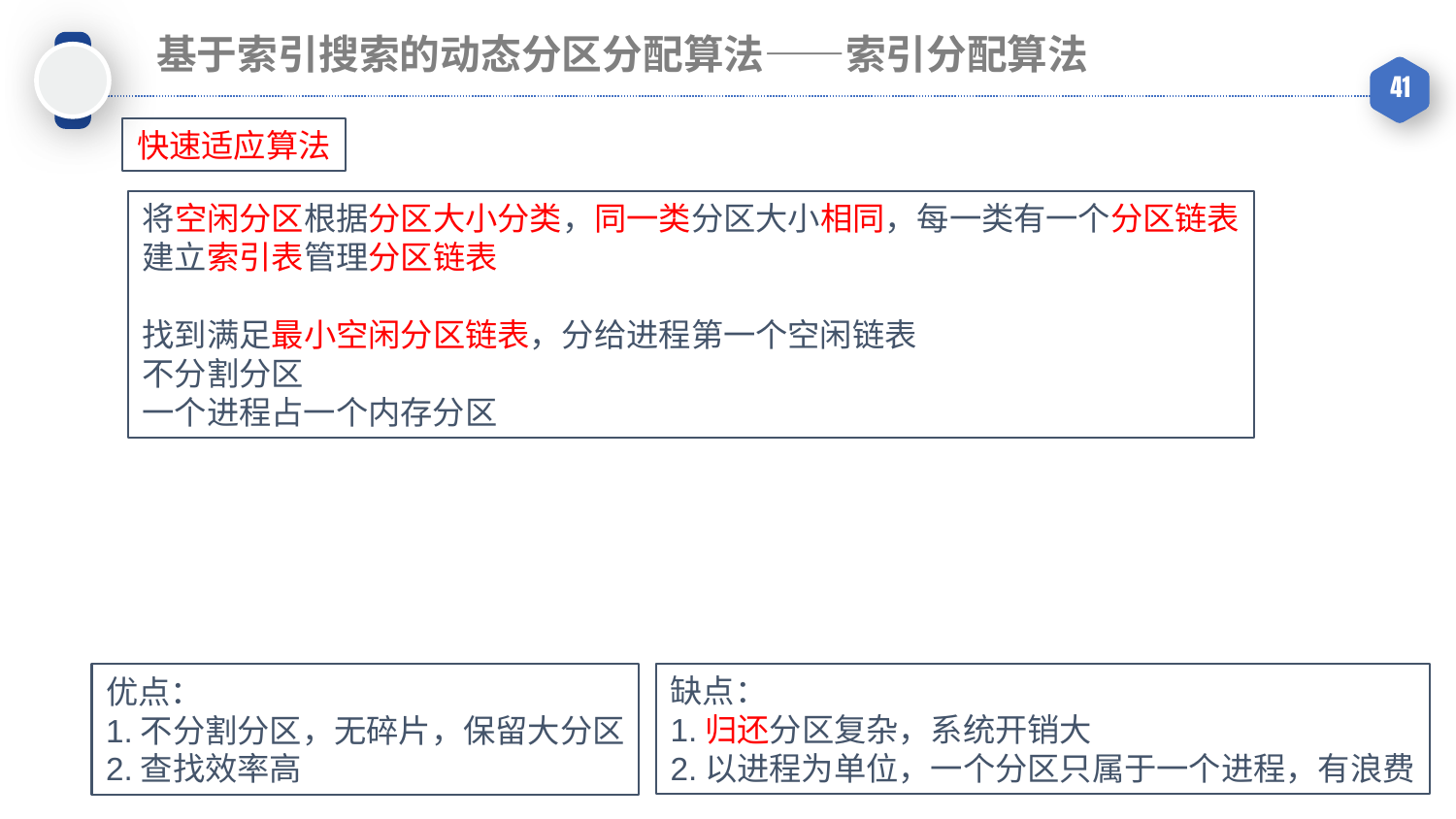

基于索引搜索的动态分区分配算法——索引分配算法
快速适应算法
将空闲分区根据分区大小分类，同一类分区大小相同，每一类有一个分区链表
建立索引表管理分区链表

找到满足最小空闲分区链表，分给进程第一个空闲链表
不分割分区
一个进程占一个内存分区
缺点：
1.归还分区复杂，系统开销大
2.以进程为单位，一个分区只属于一个进程，有浪费
优点：
1.不分割分区，无碎片，保留大分区
2.查找效率高